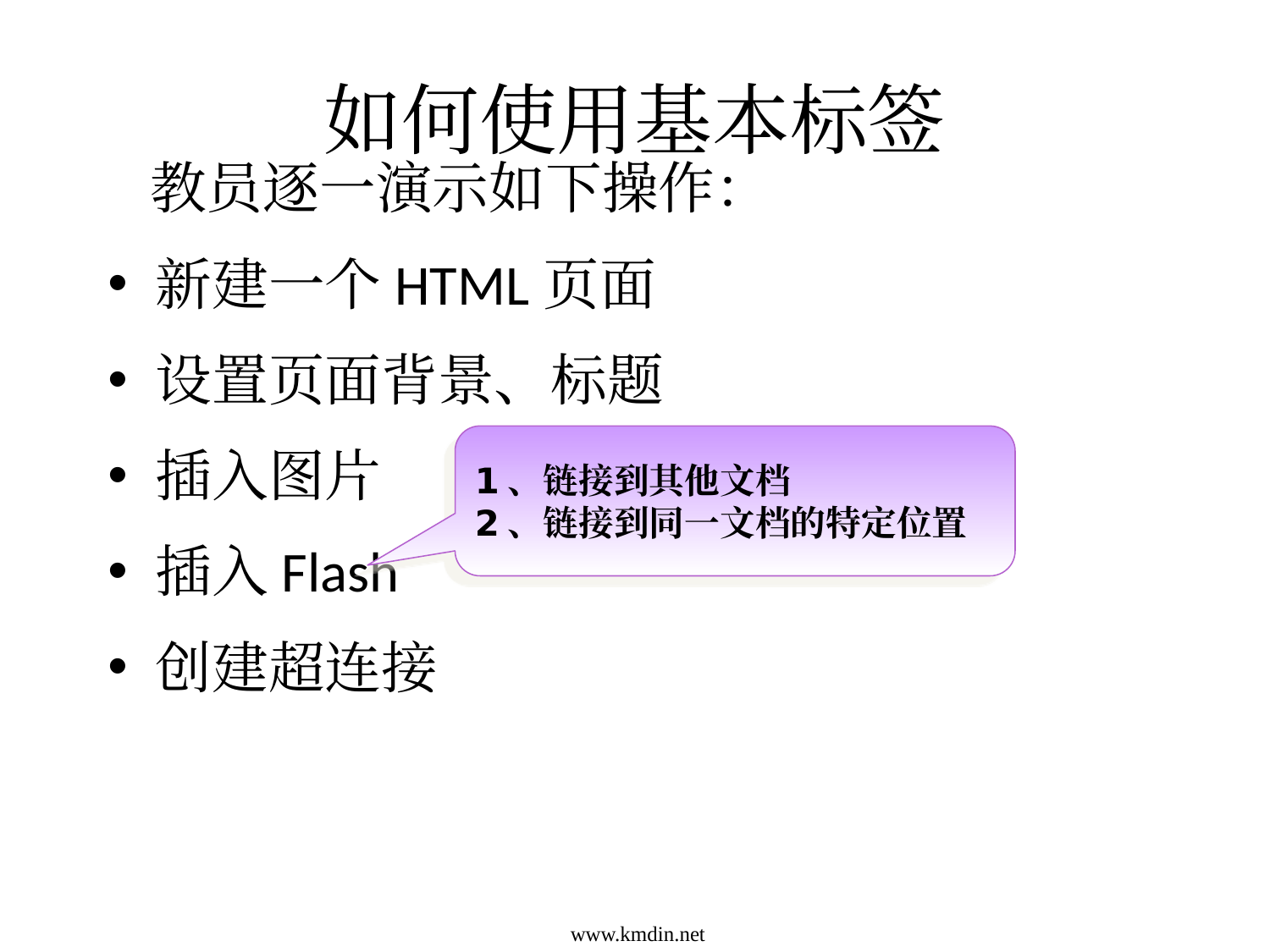

# 如何使用基本标签
  教员逐一演示如下操作：
新建一个HTML页面
设置页面背景、标题
插入图片
插入Flash
创建超连接

1、链接到其他文档
2、链接到同一文档的特定位置